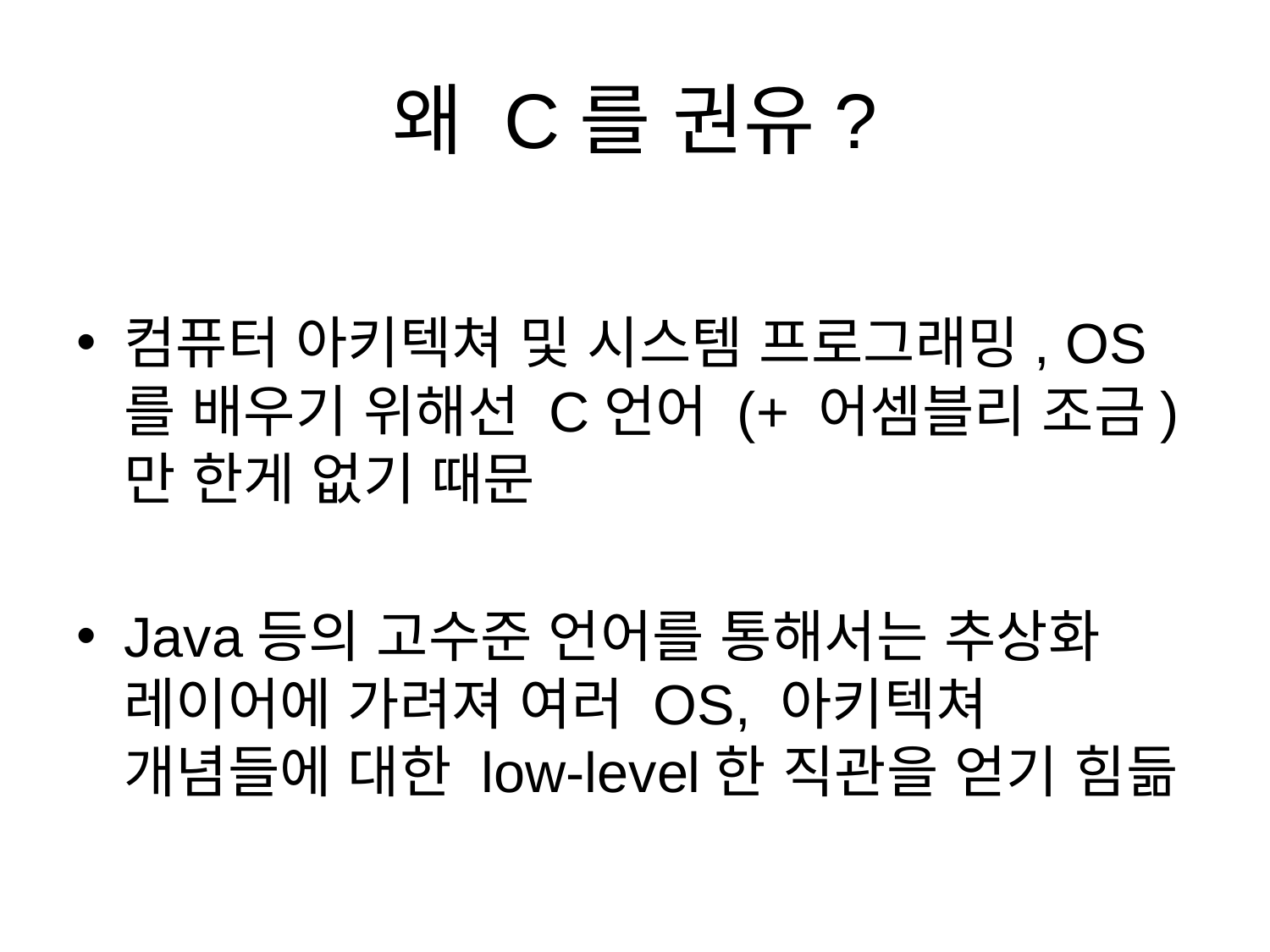

# 왜 C를 권유?

컴퓨터 아키텍쳐 및 시스템 프로그래밍, OS를 배우기 위해선 C언어 (+ 어셈블리 조금) 만 한게 없기 때문

Java등의 고수준 언어를 통해서는 추상화 레이어에 가려져 여러 OS, 아키텍쳐 개념들에 대한 low-level한 직관을 얻기 힘듦